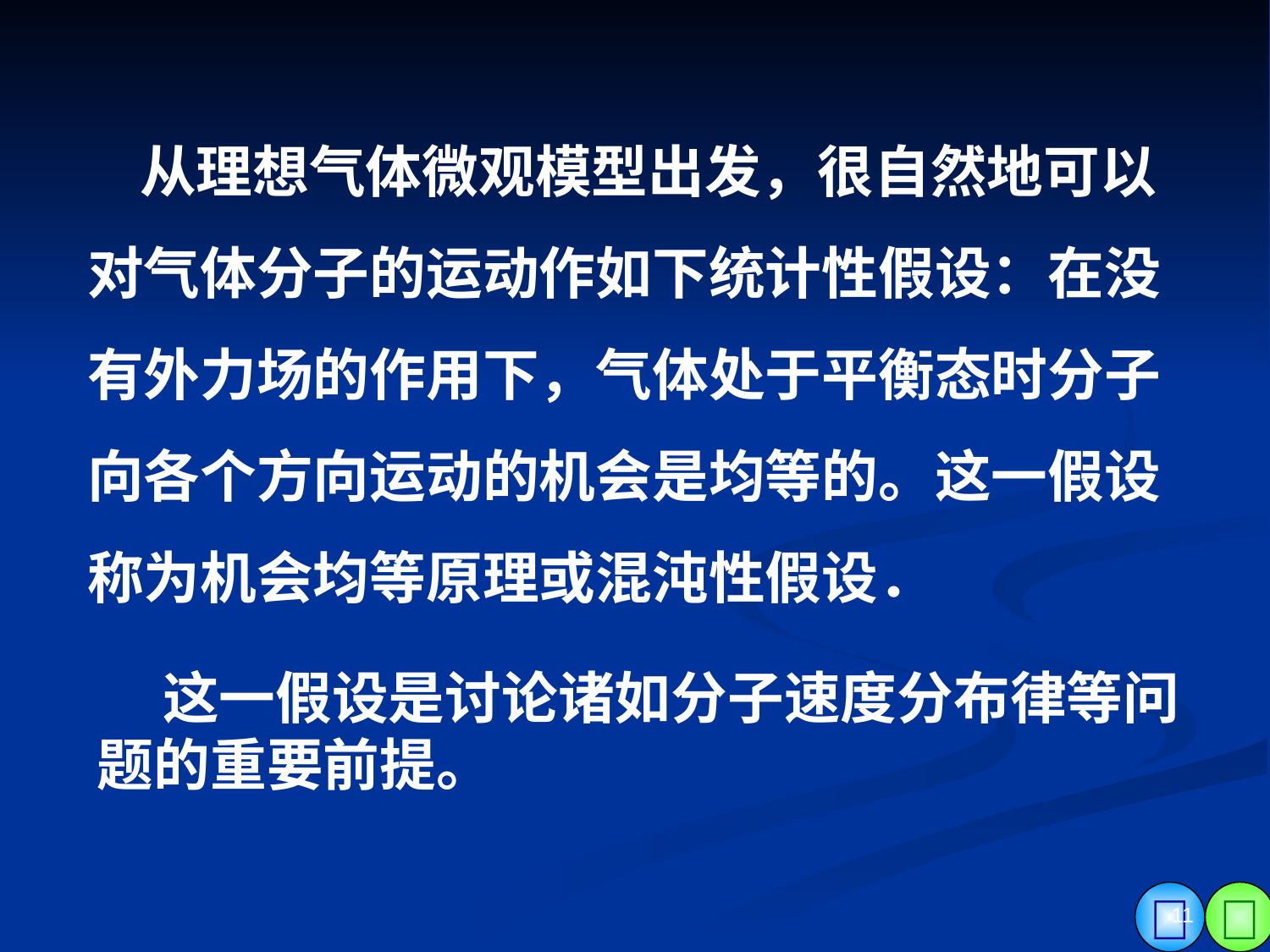

从理想气体微观模型出发，很自然地可以对气体分子的运动作如下统计性假设：在没有外力场的作用下，气体处于平衡态时分子向各个方向运动的机会是均等的。这一假设称为机会均等原理或混沌性假设．
    这一假设是讨论诸如分子速度分布律等问题的重要前提。
11